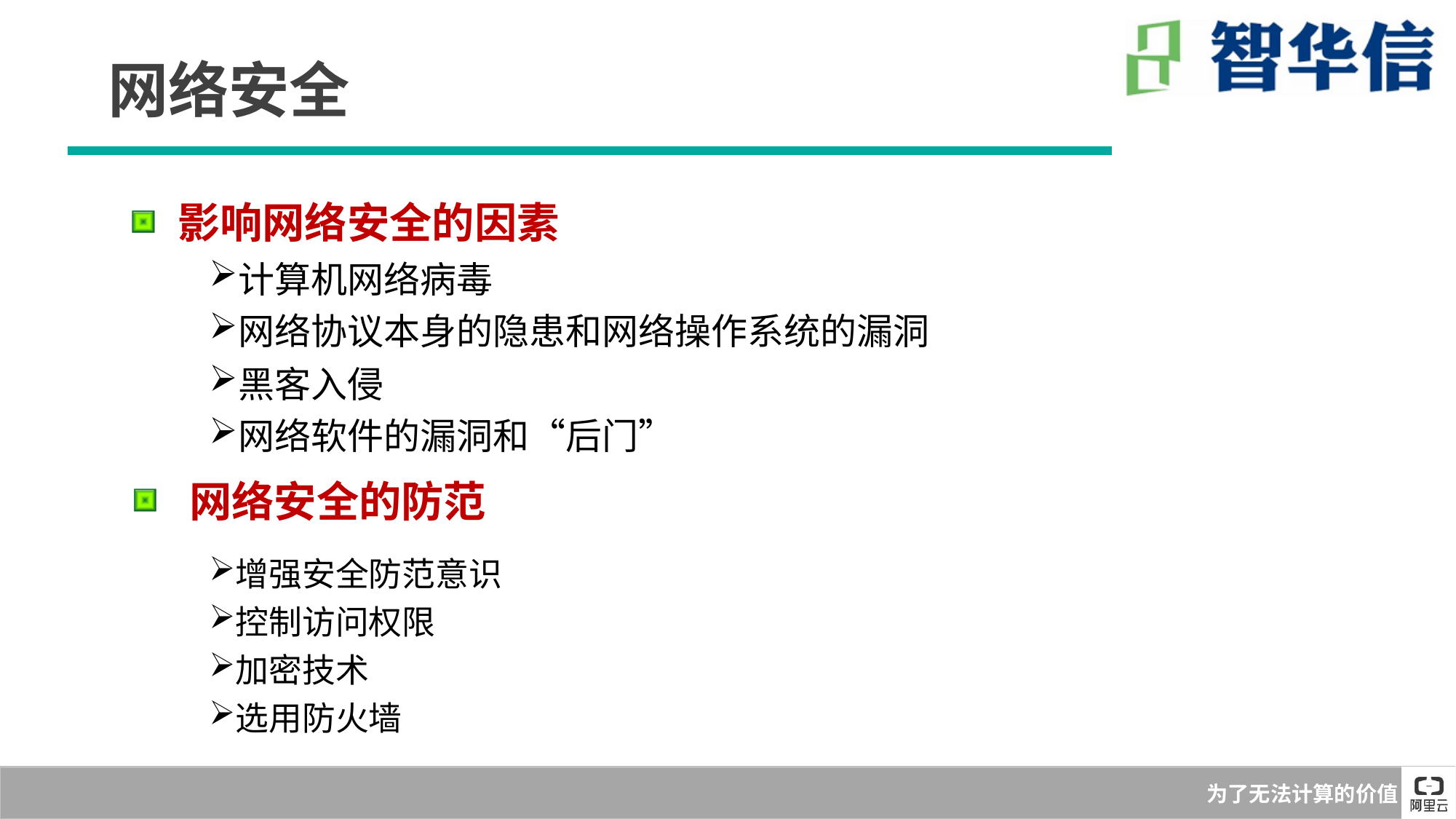

网络安全
 影响网络安全的因素
计算机网络病毒
网络协议本身的隐患和网络操作系统的漏洞
黑客入侵
网络软件的漏洞和“后门”
  网络安全的防范
增强安全防范意识
控制访问权限
加密技术
选用防火墙